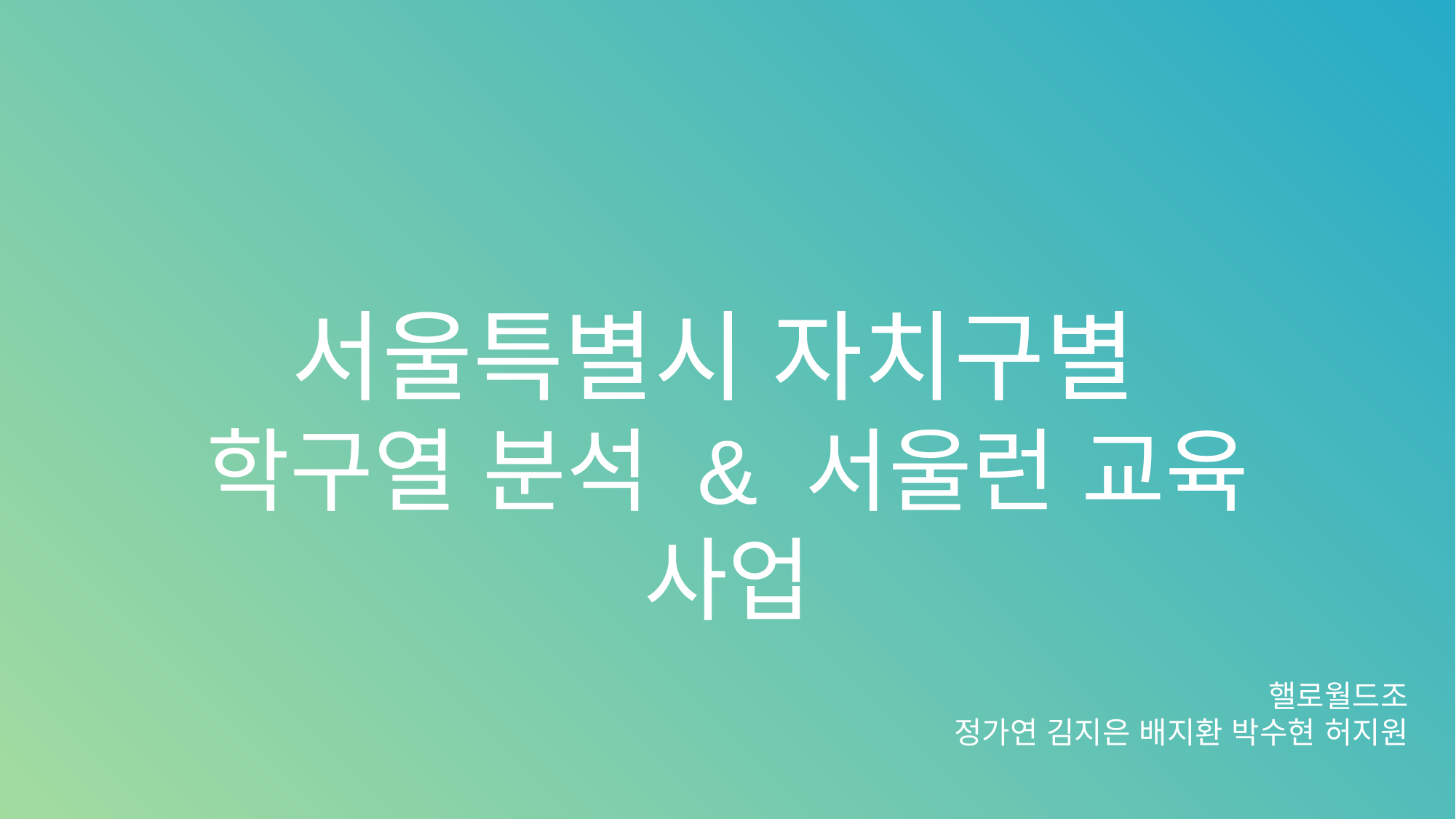

서울특별시 자치구별
학구열 분석 & 서울런 교육 사업
핼로월드조
정가연 김지은 배지환 박수현 허지원